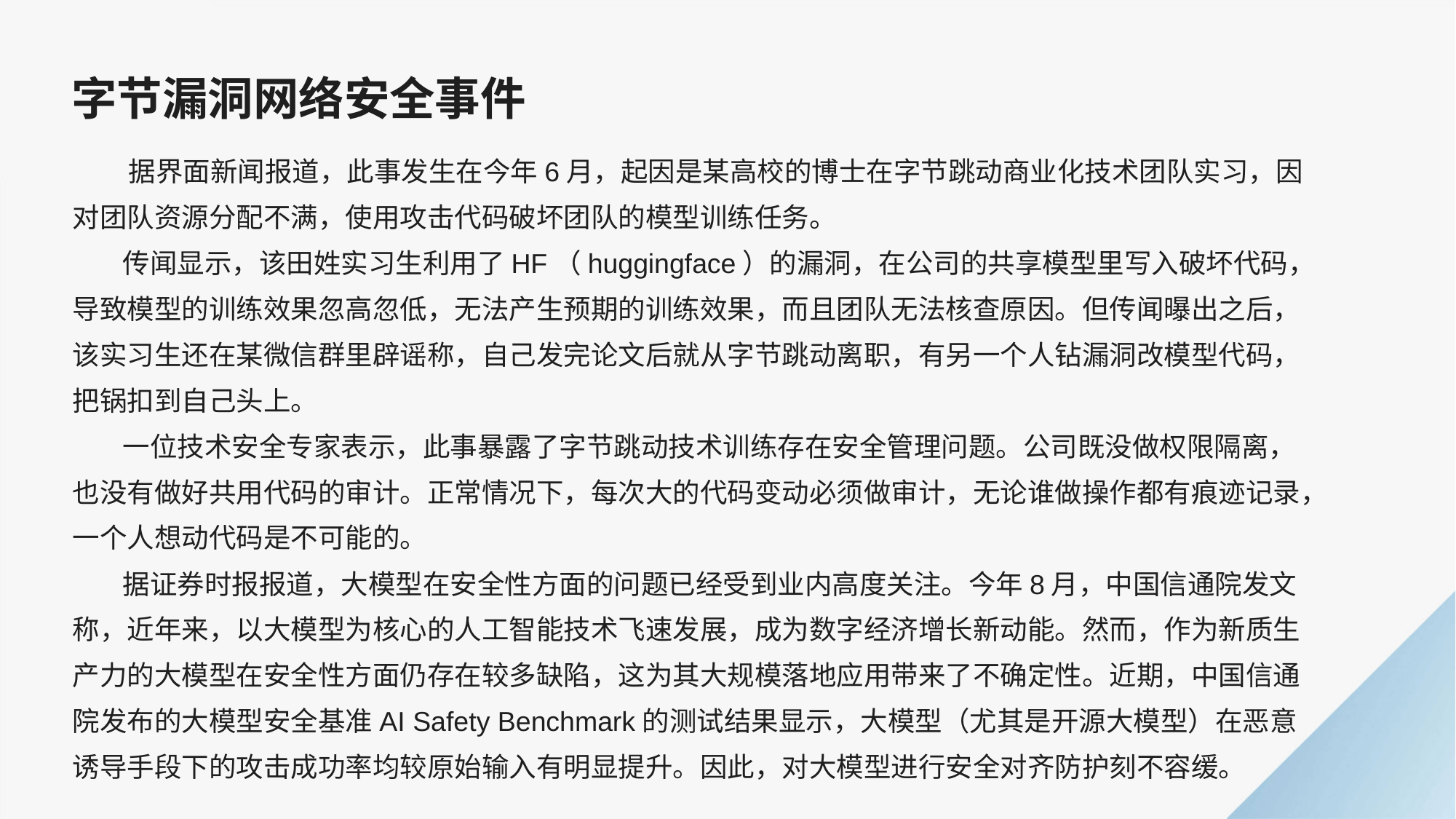

字节漏洞网络安全事件
        据界面新闻报道，此事发生在今年6月，起因是某高校的博士在字节跳动商业化技术团队实习，因对团队资源分配不满，使用攻击代码破坏团队的模型训练任务。
       传闻显示，该田姓实习生利用了HF（huggingface）的漏洞，在公司的共享模型里写入破坏代码，导致模型的训练效果忽高忽低，无法产生预期的训练效果，而且团队无法核查原因。但传闻曝出之后，该实习生还在某微信群里辟谣称，自己发完论文后就从字节跳动离职，有另一个人钻漏洞改模型代码，把锅扣到自己头上。
       一位技术安全专家表示，此事暴露了字节跳动技术训练存在安全管理问题。公司既没做权限隔离，也没有做好共用代码的审计。正常情况下，每次大的代码变动必须做审计，无论谁做操作都有痕迹记录，一个人想动代码是不可能的。
       据证券时报报道，大模型在安全性方面的问题已经受到业内高度关注。今年8月，中国信通院发文称，近年来，以大模型为核心的人工智能技术飞速发展，成为数字经济增长新动能。然而，作为新质生产力的大模型在安全性方面仍存在较多缺陷，这为其大规模落地应用带来了不确定性。近期，中国信通院发布的大模型安全基准AI Safety Benchmark的测试结果显示，大模型（尤其是开源大模型）在恶意诱导手段下的攻击成功率均较原始输入有明显提升。因此，对大模型进行安全对齐防护刻不容缓。